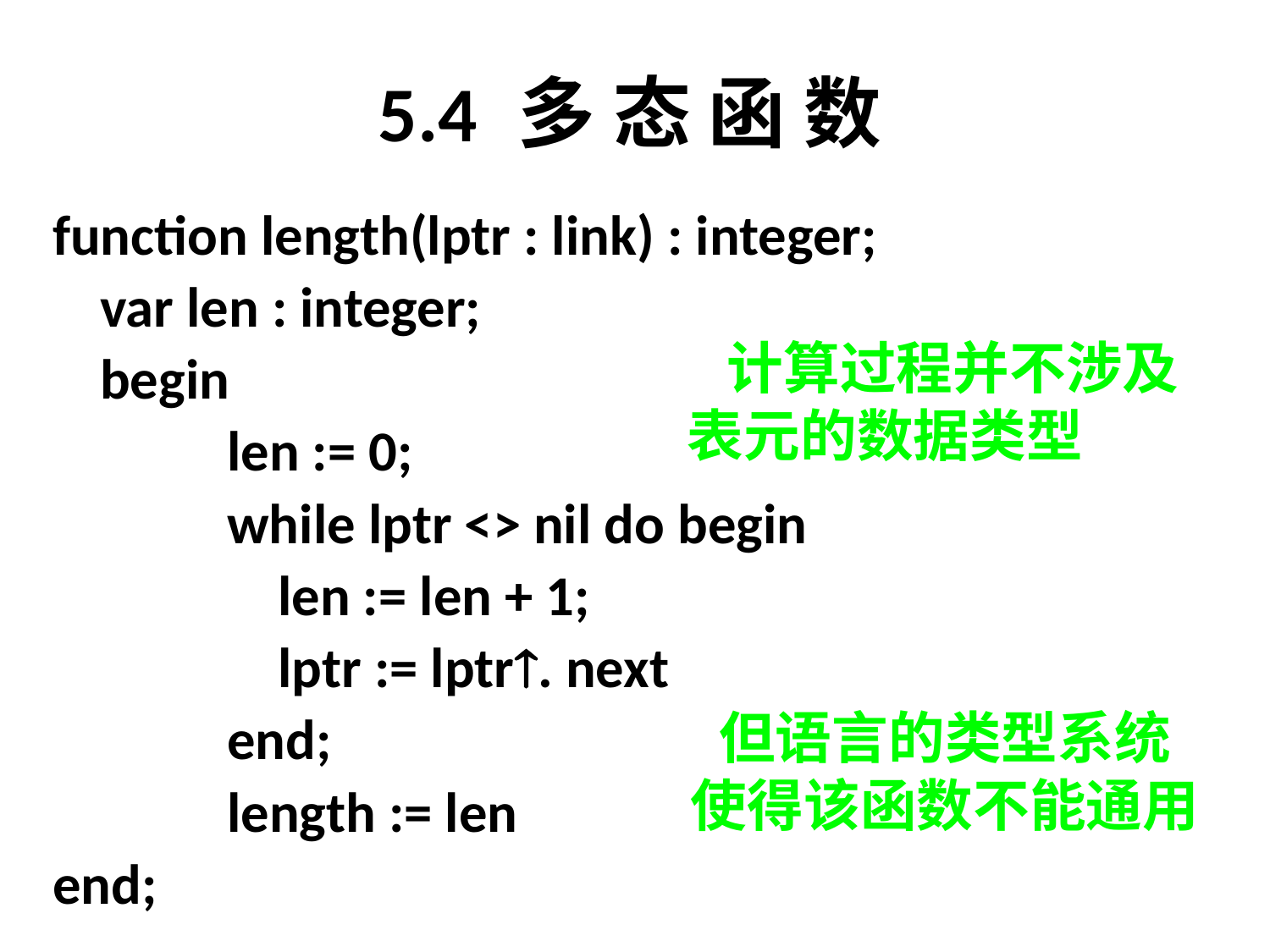

# 5.4 多 态 函 数
function length(lptr : link) : integer;
	var len : integer;
	begin
		len := 0;
		while lptr <> nil do begin
		    len := len + 1;
		    lptr := lptr↑. next
		end;
		length := len
end;
 计算过程并不涉及
表元的数据类型
但语言的类型系统
使得该函数不能通用